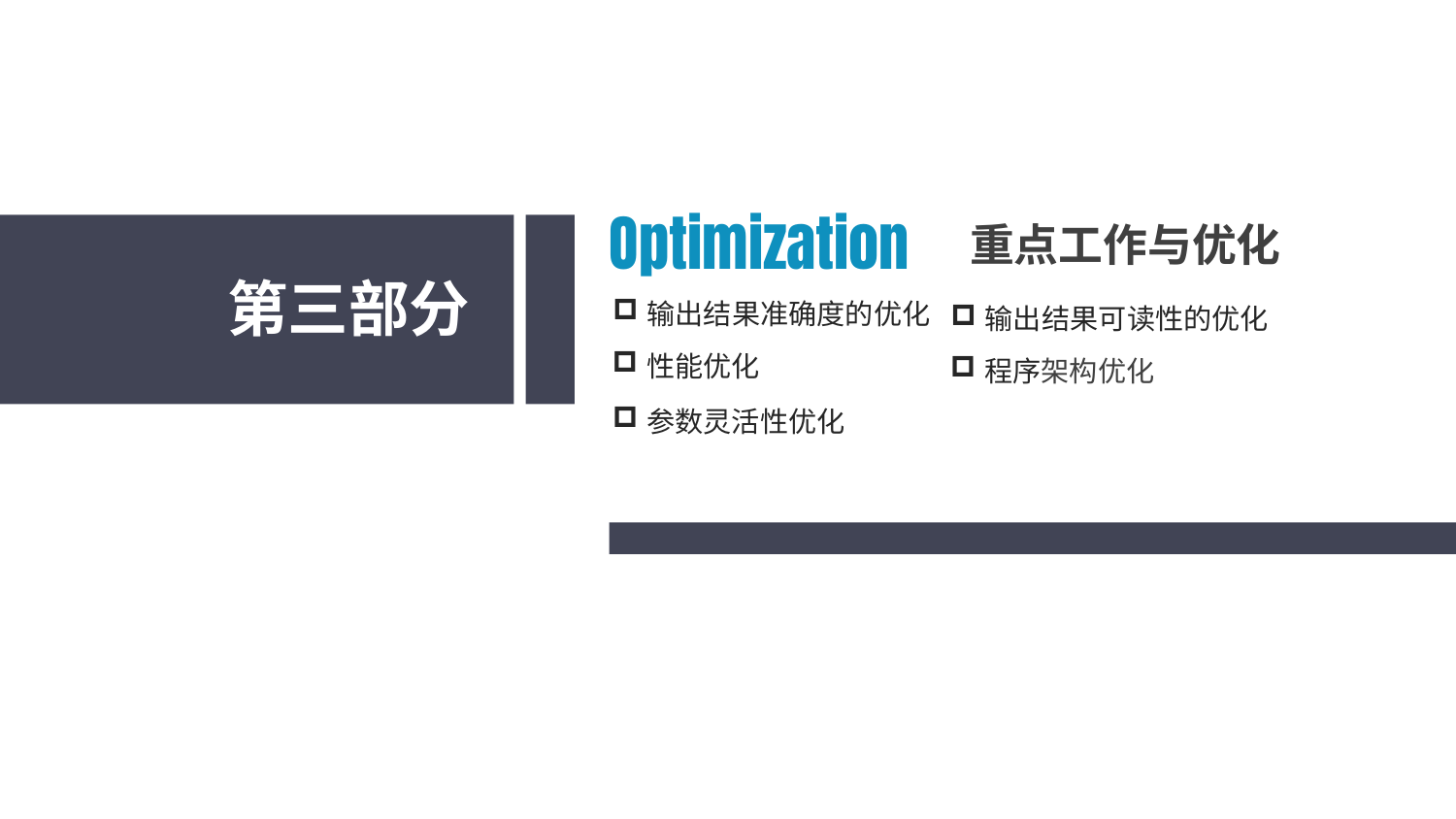

Optimization
重点工作与优化

第三部分
输出结果准确度的优化
输出结果可读性的优化
性能优化
程序架构优化
参数灵活性优化